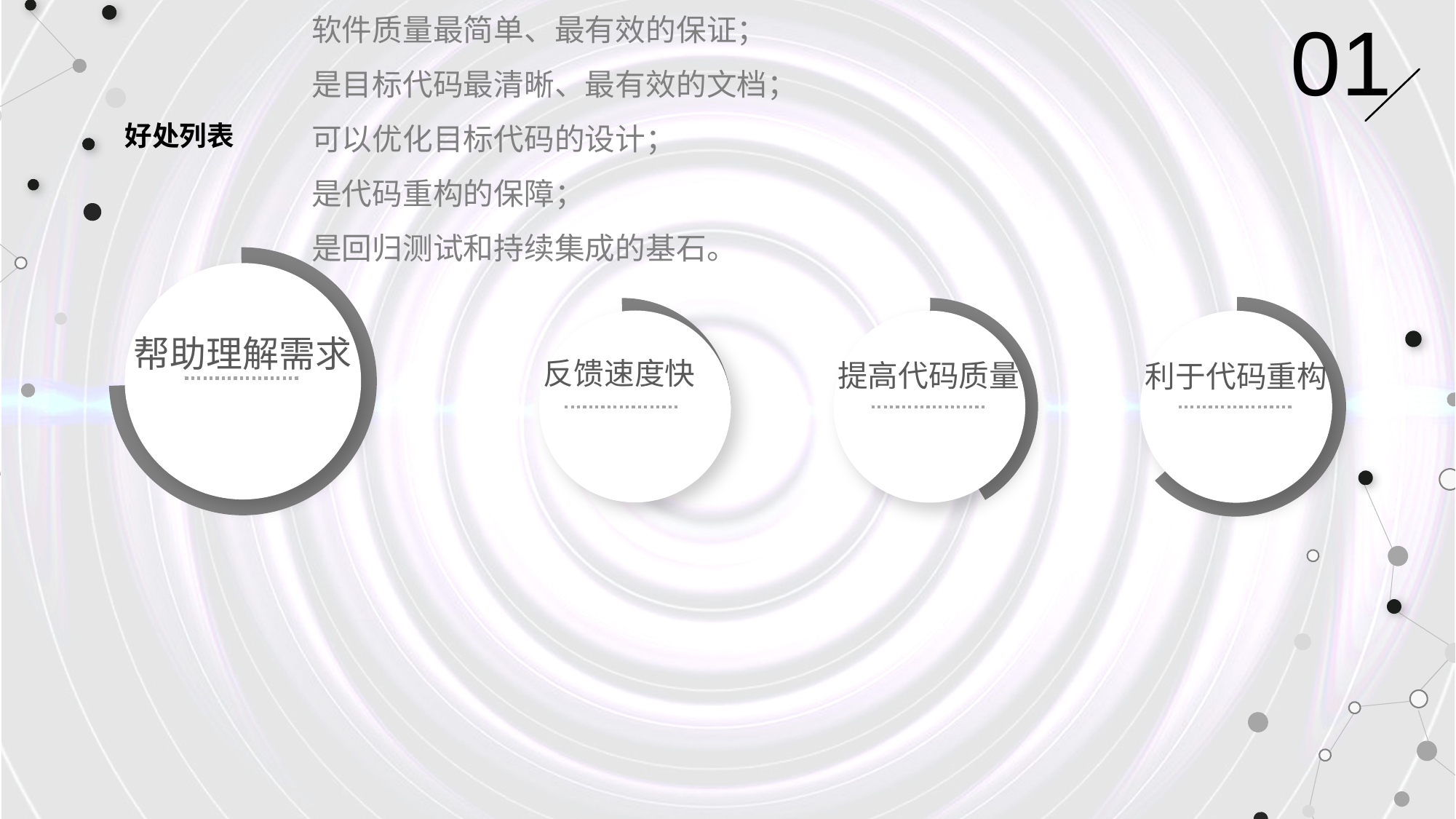

软件质量最简单、最有效的保证；
是目标代码最清晰、最有效的文档；
可以优化目标代码的设计；
是代码重构的保障；
是回归测试和持续集成的基石。

01

好处列表

帮助理解需求

反馈速度快
提高代码质量
利于代码重构